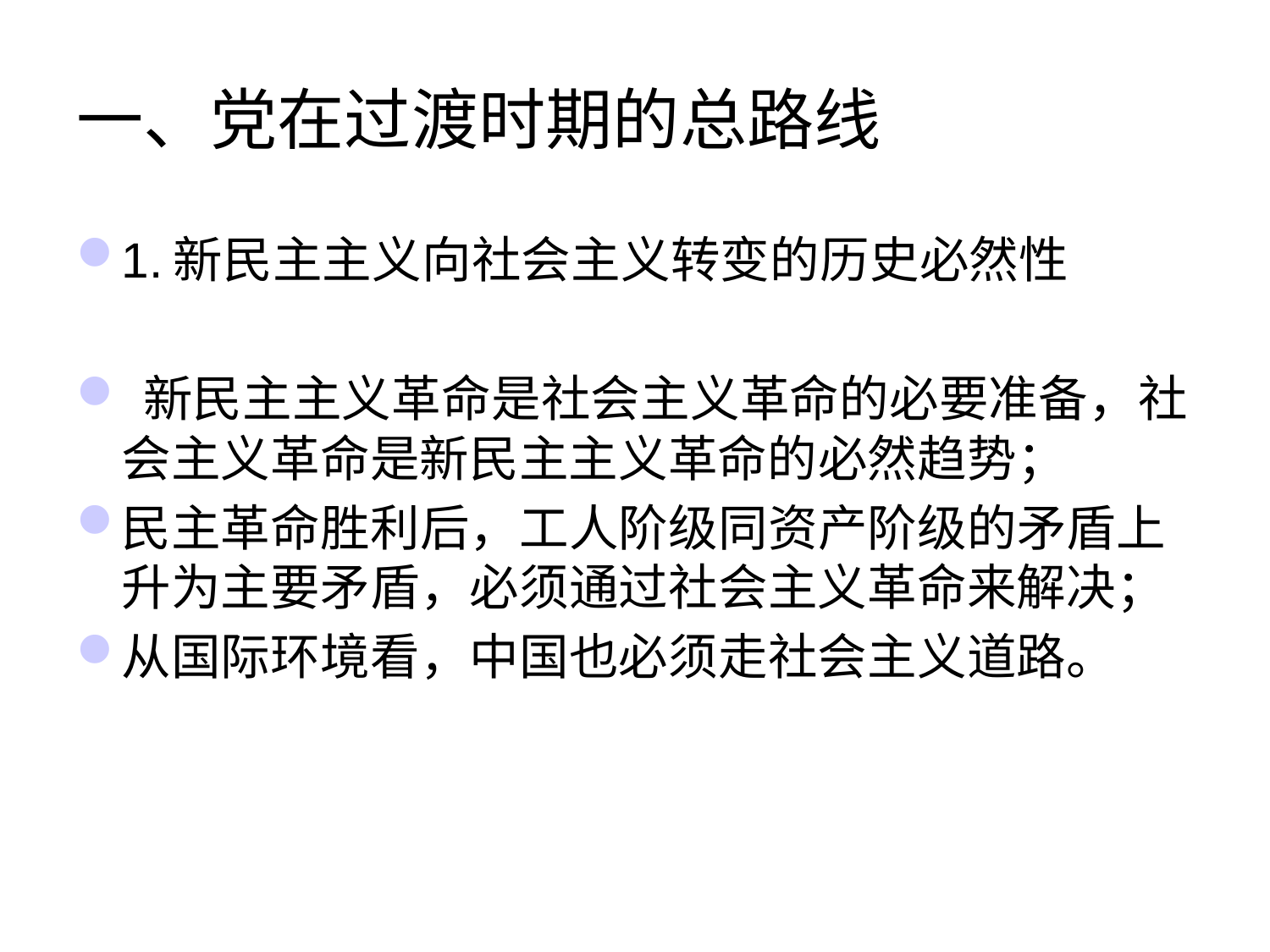

# 一、党在过渡时期的总路线
1.新民主主义向社会主义转变的历史必然性

 新民主主义革命是社会主义革命的必要准备，社会主义革命是新民主主义革命的必然趋势；
民主革命胜利后，工人阶级同资产阶级的矛盾上升为主要矛盾，必须通过社会主义革命来解决；
从国际环境看，中国也必须走社会主义道路。